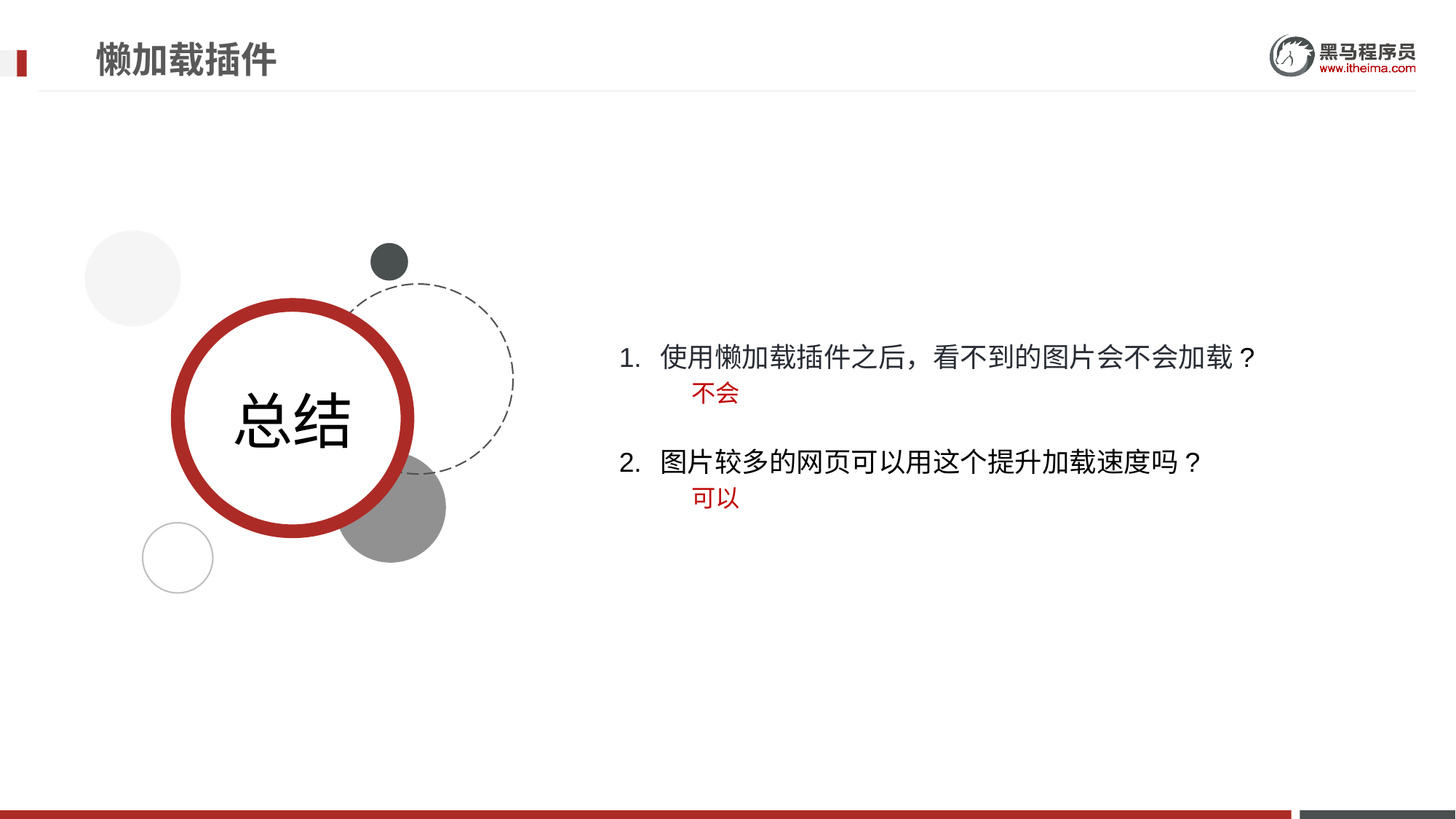

# 懒加载插件
使用懒加载插件之后，看不到的图片会不会加载?
不会
图片较多的网页可以用这个提升加载速度吗?
可以